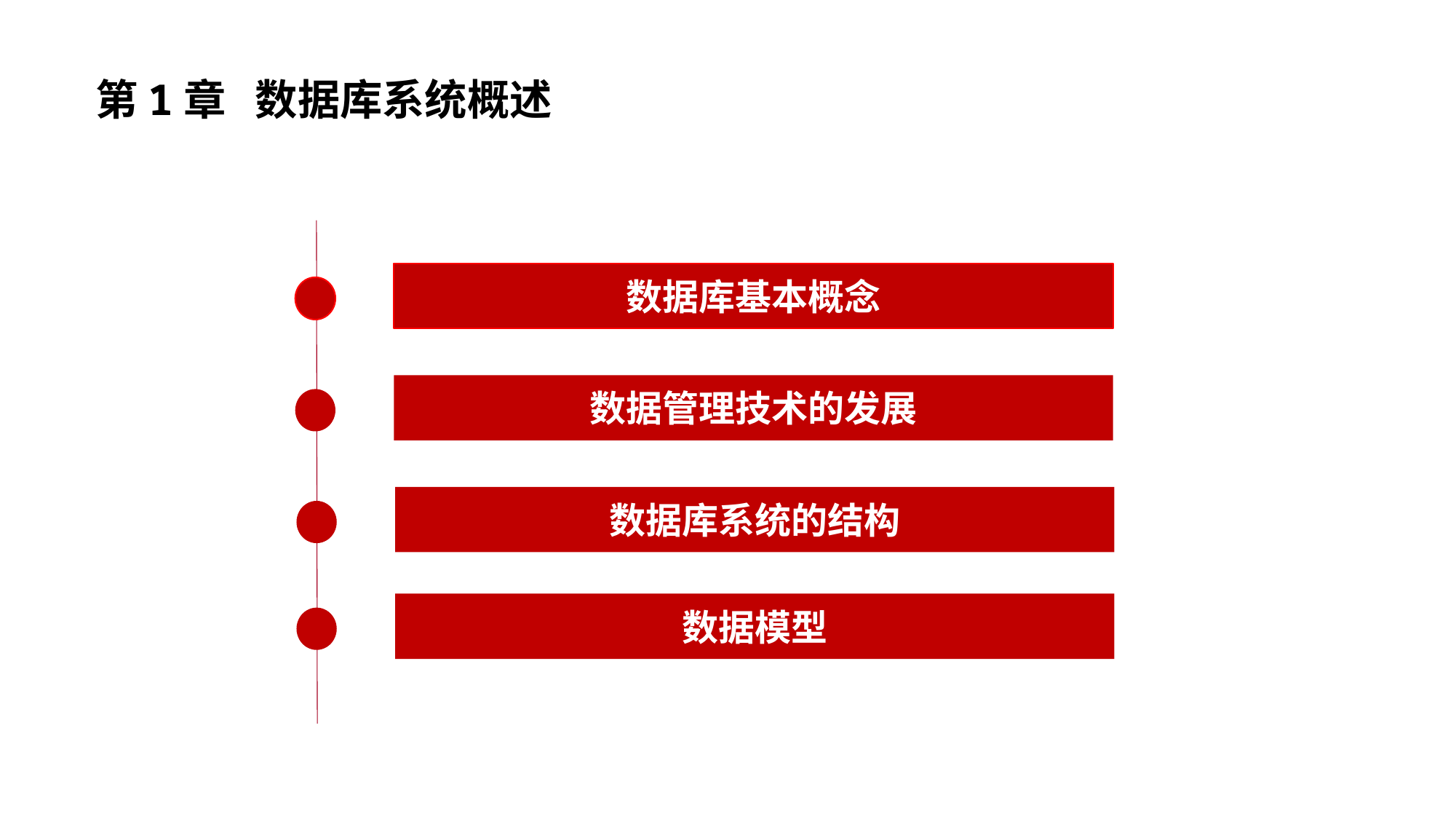

第1章   数据库系统概述

数据库基本概念

数据管理技术的发展

数据库系统的结构

数据模型